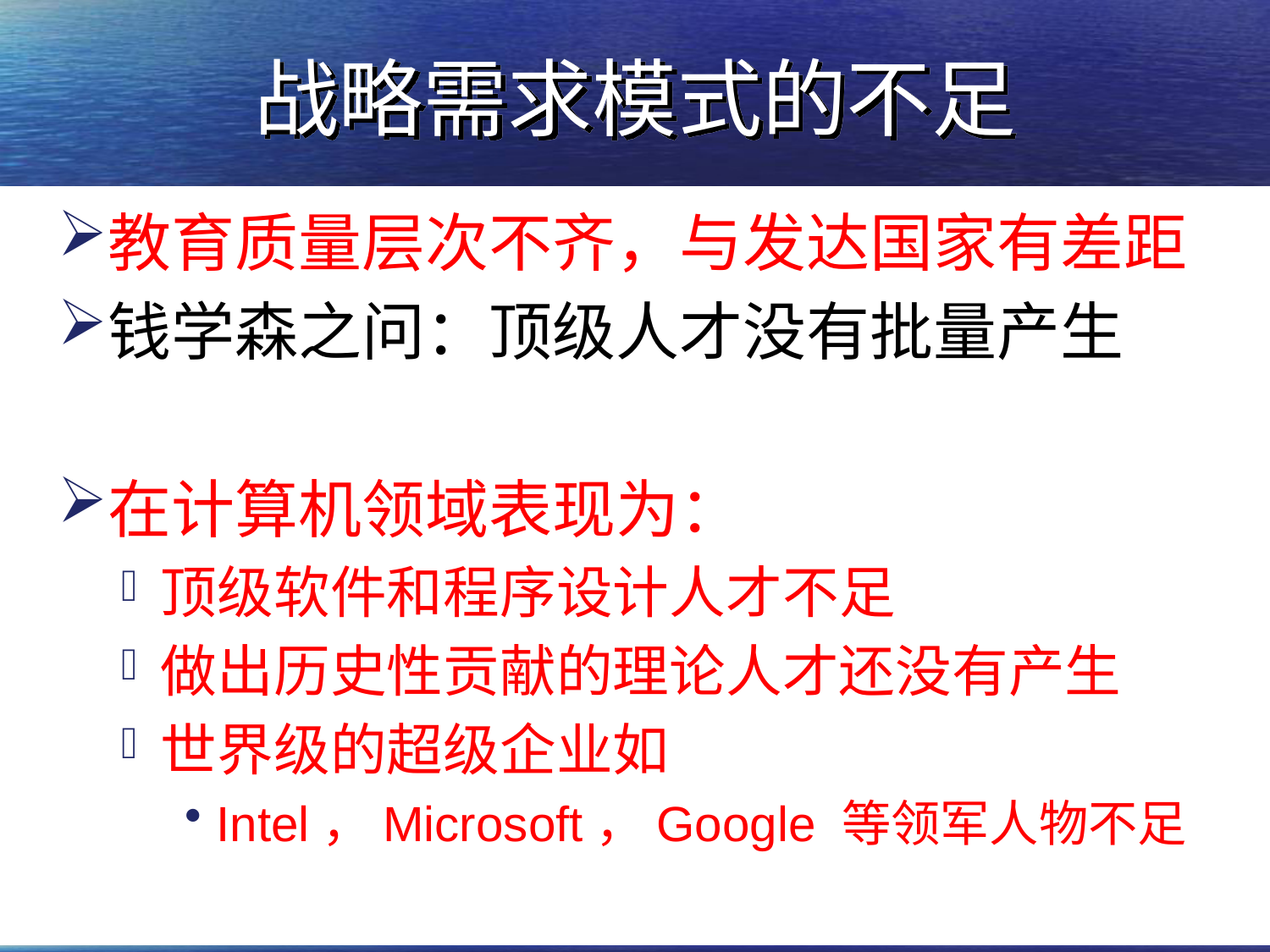

# 战略需求模式的不足
教育质量层次不齐，与发达国家有差距
钱学森之问：顶级人才没有批量产生

在计算机领域表现为：
顶级软件和程序设计人才不足
做出历史性贡献的理论人才还没有产生
世界级的超级企业如
Intel，Microsoft，Google 等领军人物不足